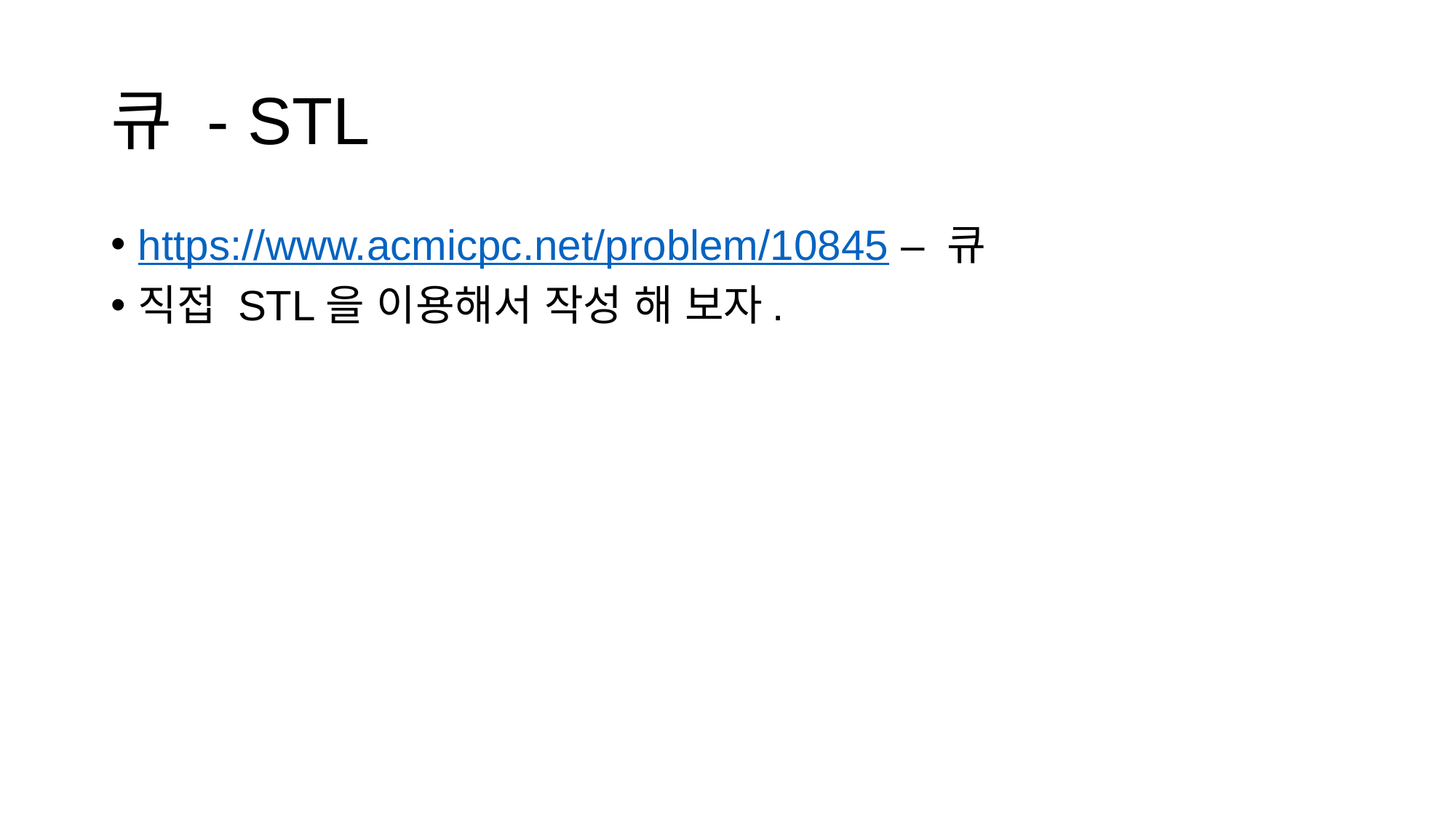

# 큐 - STL
https://www.acmicpc.net/problem/10845 – 큐
직접 STL을 이용해서 작성 해 보자.